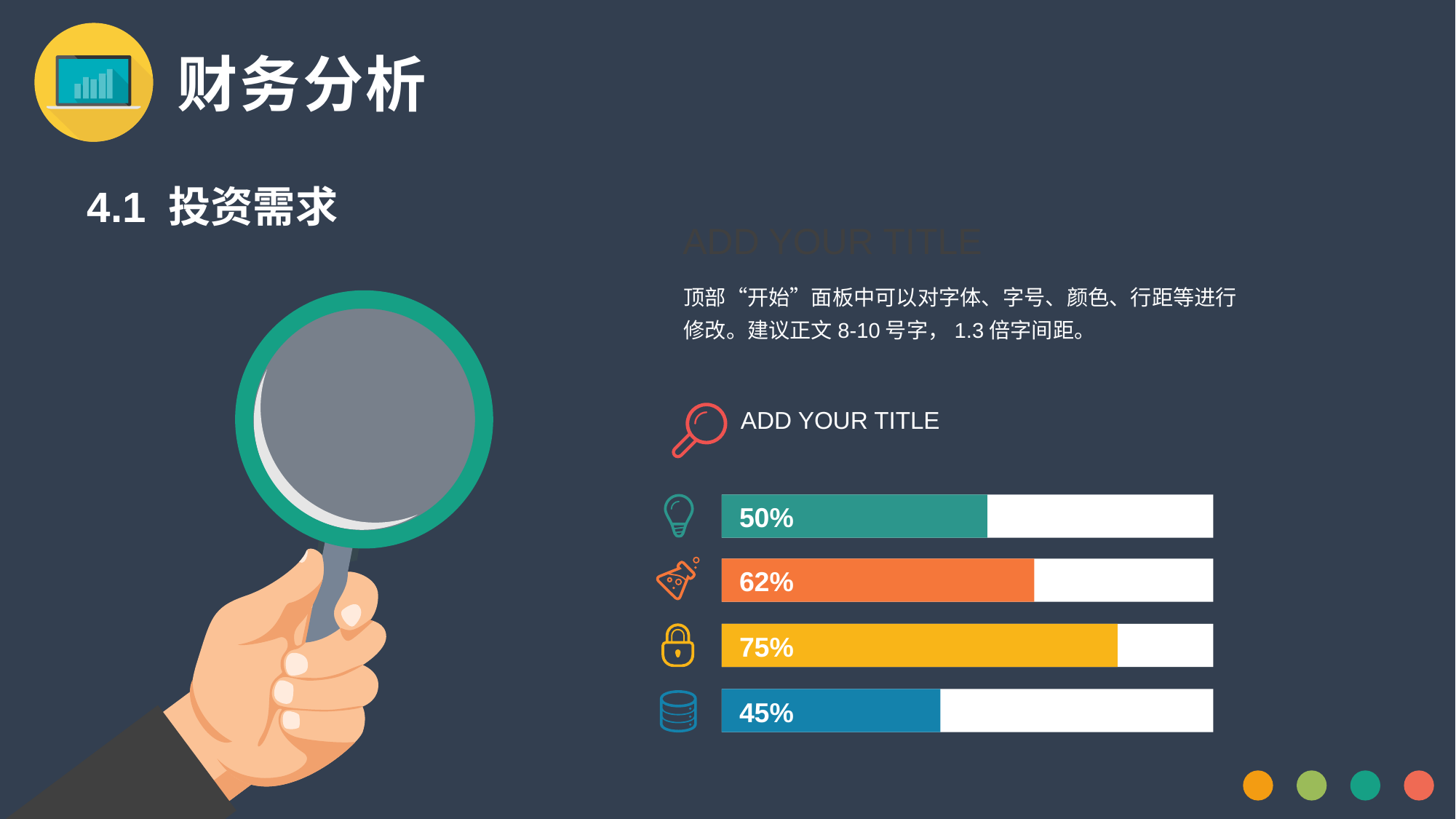

财务分析
4.1 投资需求
ADD YOUR TITLE
顶部“开始”面板中可以对字体、字号、颜色、行距等进行修改。建议正文8-10号字，1.3倍字间距。

ADD YOUR TITLE

50%

62%

75%

45%